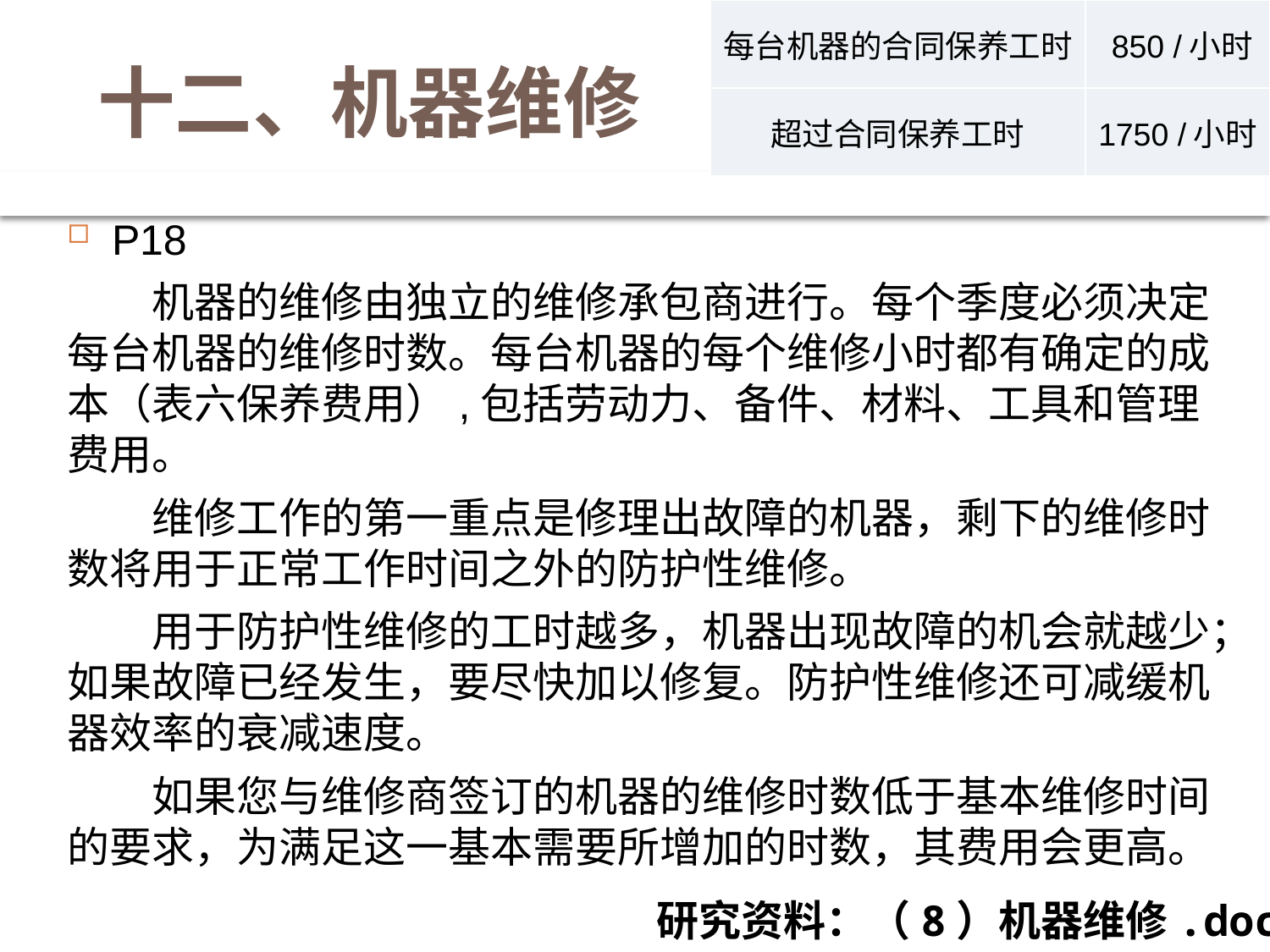

| 每台机器的合同保养工时 | 850 /小时 |
| --- | --- |
| 超过合同保养工时 | 1750 /小时 |
# 十二、机器维修
P18
　　机器的维修由独立的维修承包商进行。每个季度必须决定每台机器的维修时数。每台机器的每个维修小时都有确定的成本（表六保养费用）,包括劳动力、备件、材料、工具和管理费用。
　　维修工作的第一重点是修理出故障的机器，剩下的维修时数将用于正常工作时间之外的防护性维修。
　　用于防护性维修的工时越多，机器出现故障的机会就越少；如果故障已经发生，要尽快加以修复。防护性维修还可减缓机器效率的衰减速度。
　　如果您与维修商签订的机器的维修时数低于基本维修时间的要求，为满足这一基本需要所增加的时数，其费用会更高。
研究资料：（8）机器维修.doc